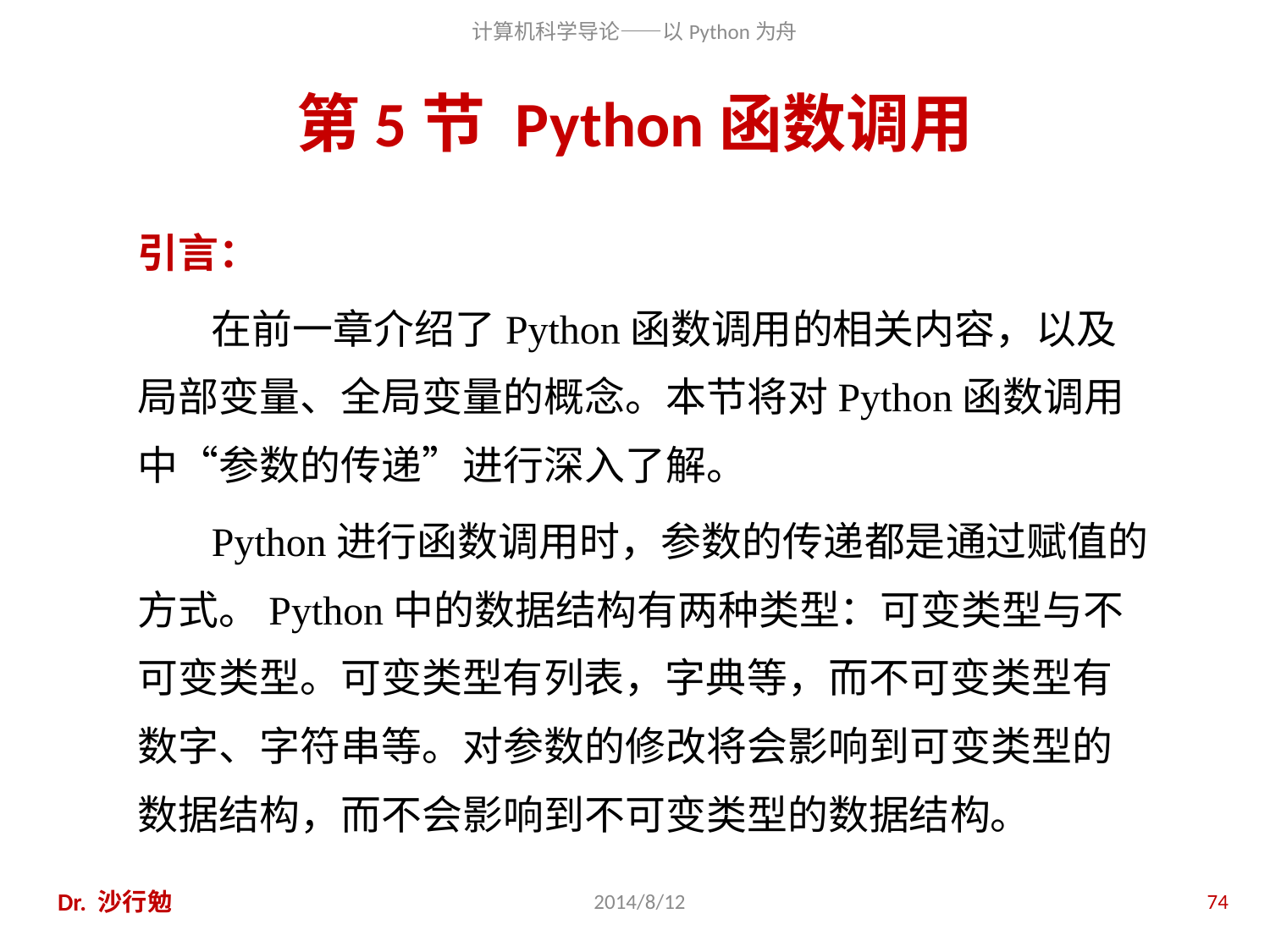

# 第5节 Python函数调用
引言：
在前一章介绍了Python函数调用的相关内容，以及局部变量、全局变量的概念。本节将对Python函数调用中“参数的传递”进行深入了解。
Python进行函数调用时，参数的传递都是通过赋值的方式。Python中的数据结构有两种类型：可变类型与不可变类型。可变类型有列表，字典等，而不可变类型有数字、字符串等。对参数的修改将会影响到可变类型的数据结构，而不会影响到不可变类型的数据结构。

Dr. 沙行勉
2014/8/12
74